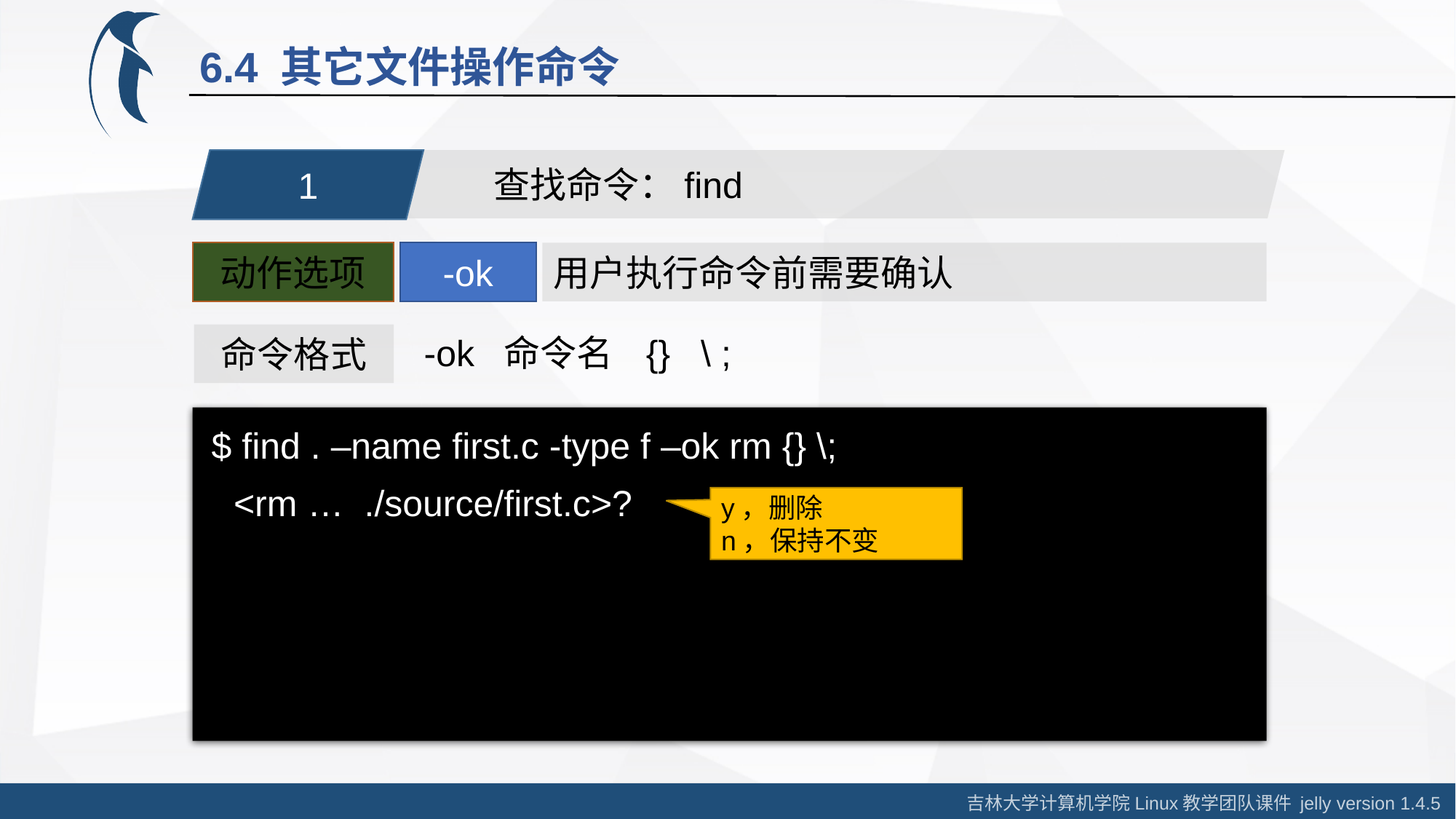

6.4 其它文件操作命令
查找命令：find
1
动作选项
-ok
用户执行命令前需要确认
命令格式
-ok  命令名   {}   \ ;

$ find . –name first.c -type f –ok rm {} \;
<rm …  ./source/first.c>?
y，删除
n，保持不变